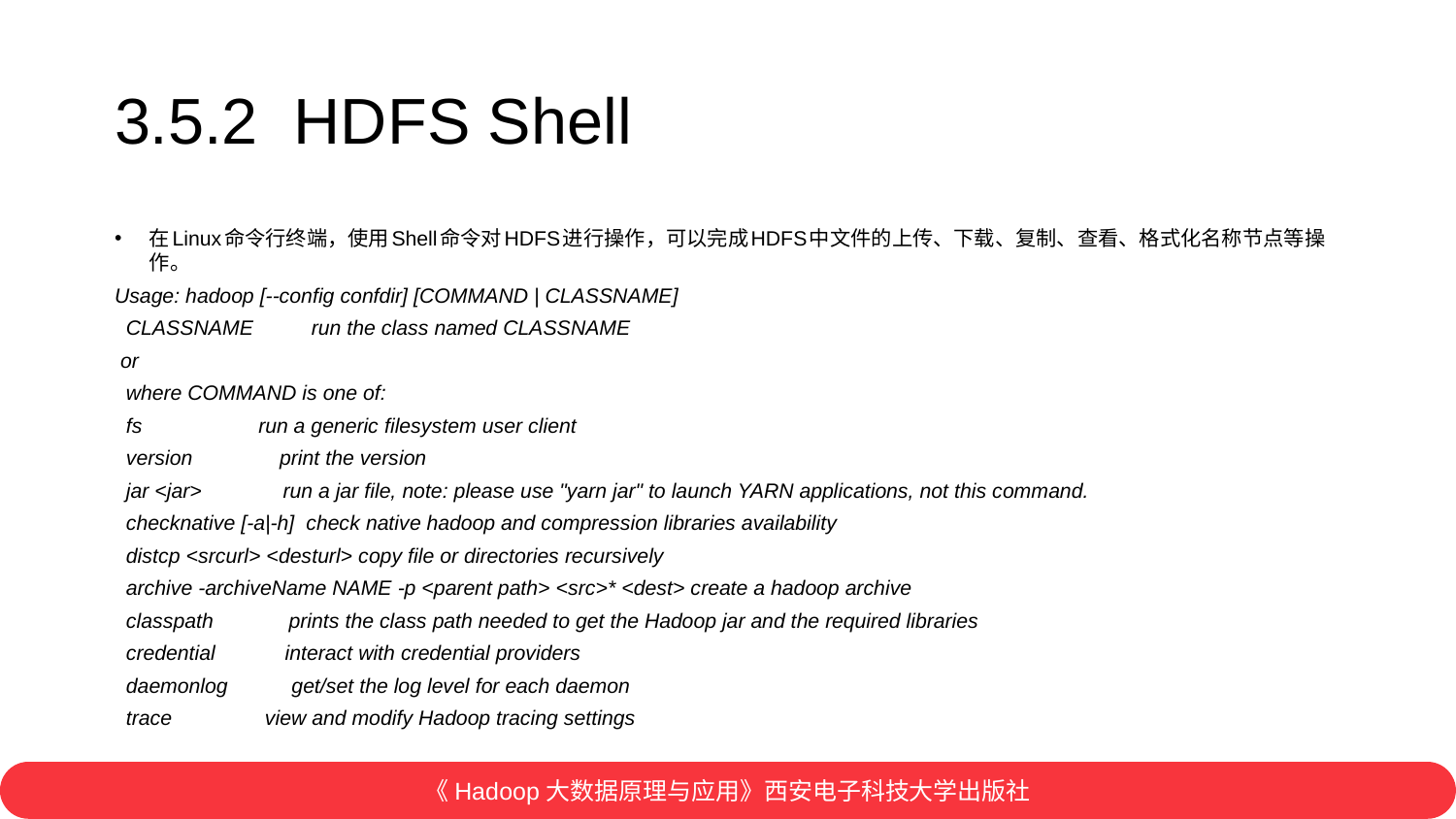

# 3.5.2  HDFS Shell
在Linux命令行终端，使用Shell命令对HDFS进行操作，可以完成HDFS中文件的上传、下载、复制、查看、格式化名称节点等操作。
Usage: hadoop [--config confdir] [COMMAND | CLASSNAME]
  CLASSNAME          run the class named CLASSNAME
 or
  where COMMAND is one of:
  fs                    run a generic filesystem user client
  version               print the version
  jar <jar>              run a jar file, note: please use "yarn jar" to launch YARN applications, not this command.
  checknative [-a|-h]  check native hadoop and compression libraries availability
  distcp <srcurl> <desturl> copy file or directories recursively
  archive -archiveName NAME -p <parent path> <src>* <dest> create a hadoop archive
  classpath             prints the class path needed to get the Hadoop jar and the required libraries
  credential            interact with credential providers
  daemonlog           get/set the log level for each daemon
  trace                view and modify Hadoop tracing settings